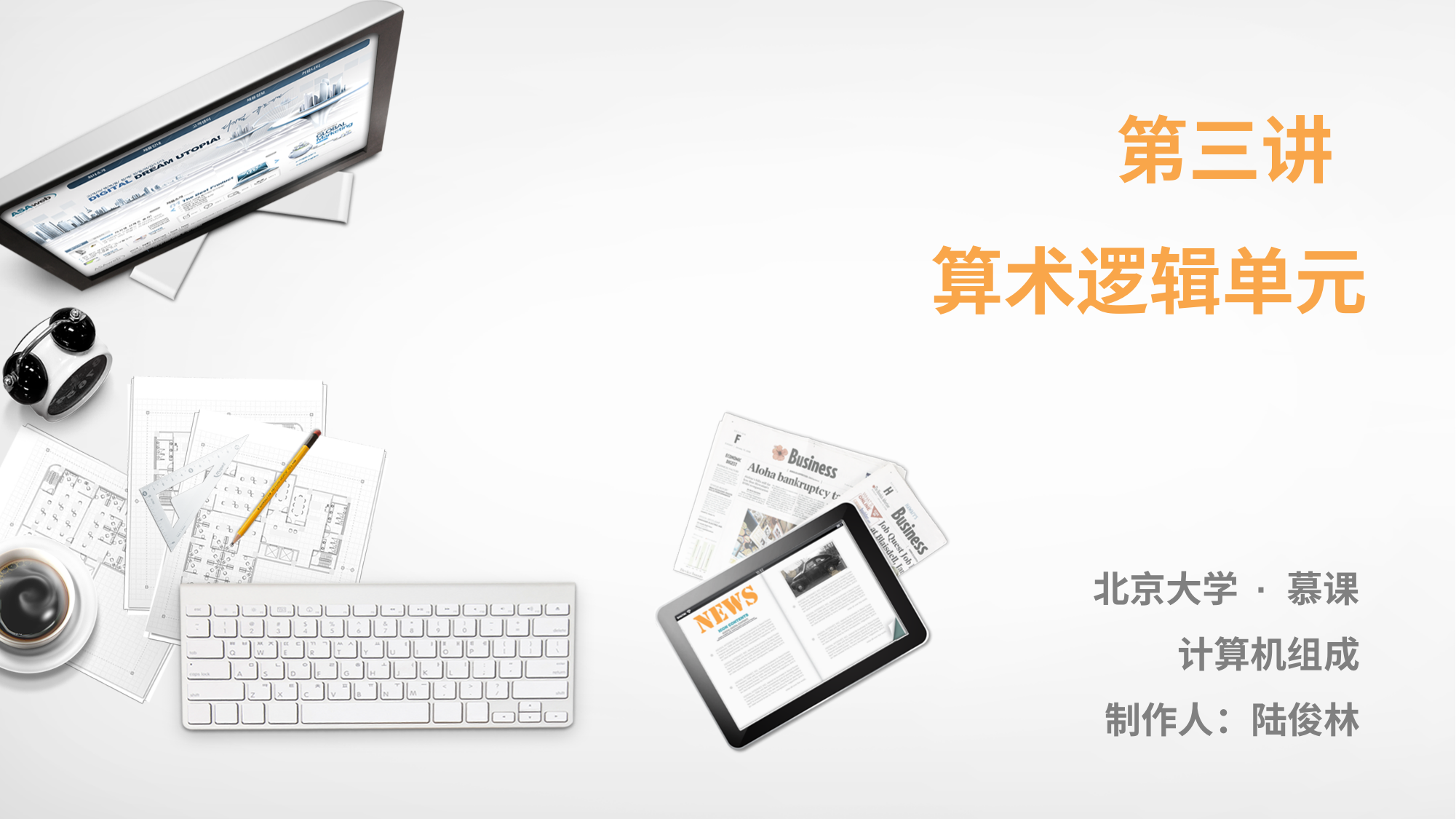

第三讲
算术逻辑单元
北京大学 · 慕课
计算机组成
制作人：陆俊林